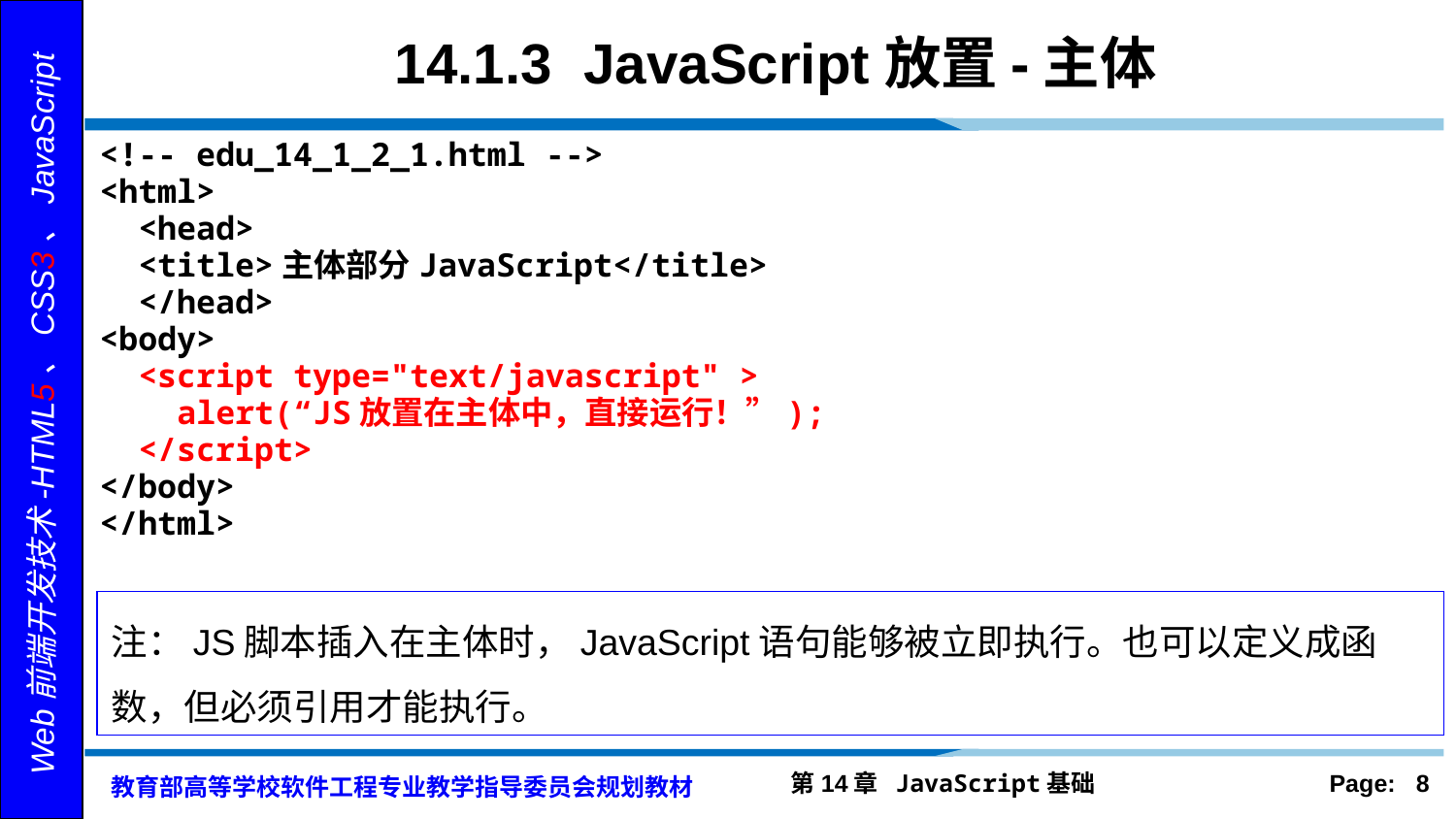

14.1.3  JavaScript放置-主体
<!-- edu_14_1_2_1.html -->
<html>
  <head>
  <title>主体部分JavaScript</title>
  </head>
<body>
  <script type="text/javascript" >
    alert(“JS放置在主体中，直接运行！”);
  </script>
</body>
</html>
注：JS脚本插入在主体时，JavaScript语句能够被立即执行。也可以定义成函数，但必须引用才能执行。